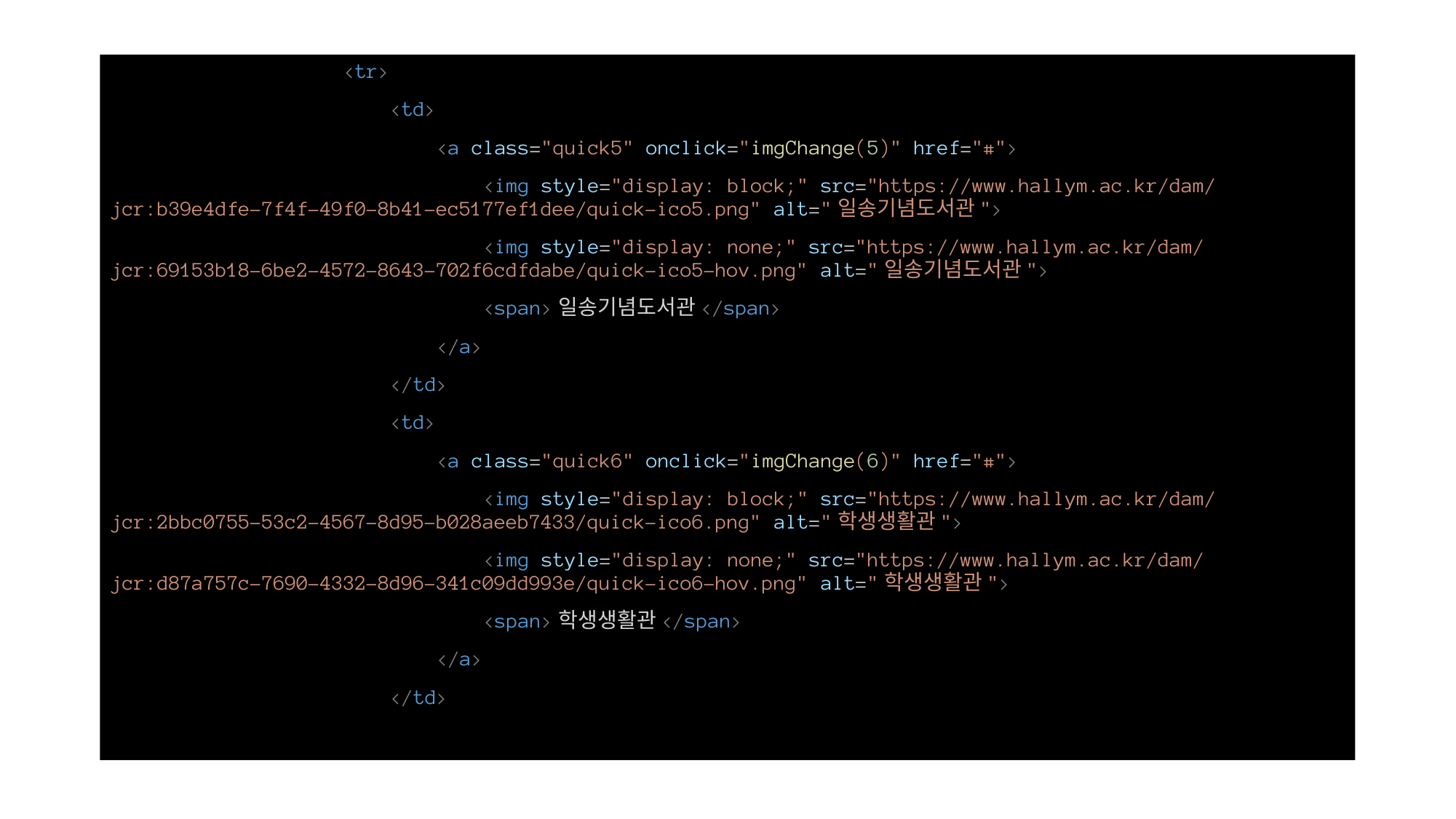

<tr>
                        <td>
                            <a class="quick5" onclick="imgChange(5)" href="#">
                                <img style="display: block;" src="https://www.hallym.ac.kr/dam/jcr:b39e4dfe-7f4f-49f0-8b41-ec5177ef1dee/quick-ico5.png" alt="일송기념도서관">
                                <img style="display: none;" src="https://www.hallym.ac.kr/dam/jcr:69153b18-6be2-4572-8643-702f6cdfdabe/quick-ico5-hov.png" alt="일송기념도서관">
                                <span>일송기념도서관</span>
                            </a>
                        </td>
                        <td>
                            <a class="quick6" onclick="imgChange(6)" href="#">
                                <img style="display: block;" src="https://www.hallym.ac.kr/dam/jcr:2bbc0755-53c2-4567-8d95-b028aeeb7433/quick-ico6.png" alt="학생생활관">
                                <img style="display: none;" src="https://www.hallym.ac.kr/dam/jcr:d87a757c-7690-4332-8d96-341c09dd993e/quick-ico6-hov.png" alt="학생생활관">
                                <span>학생생활관</span>
                            </a>
                        </td>